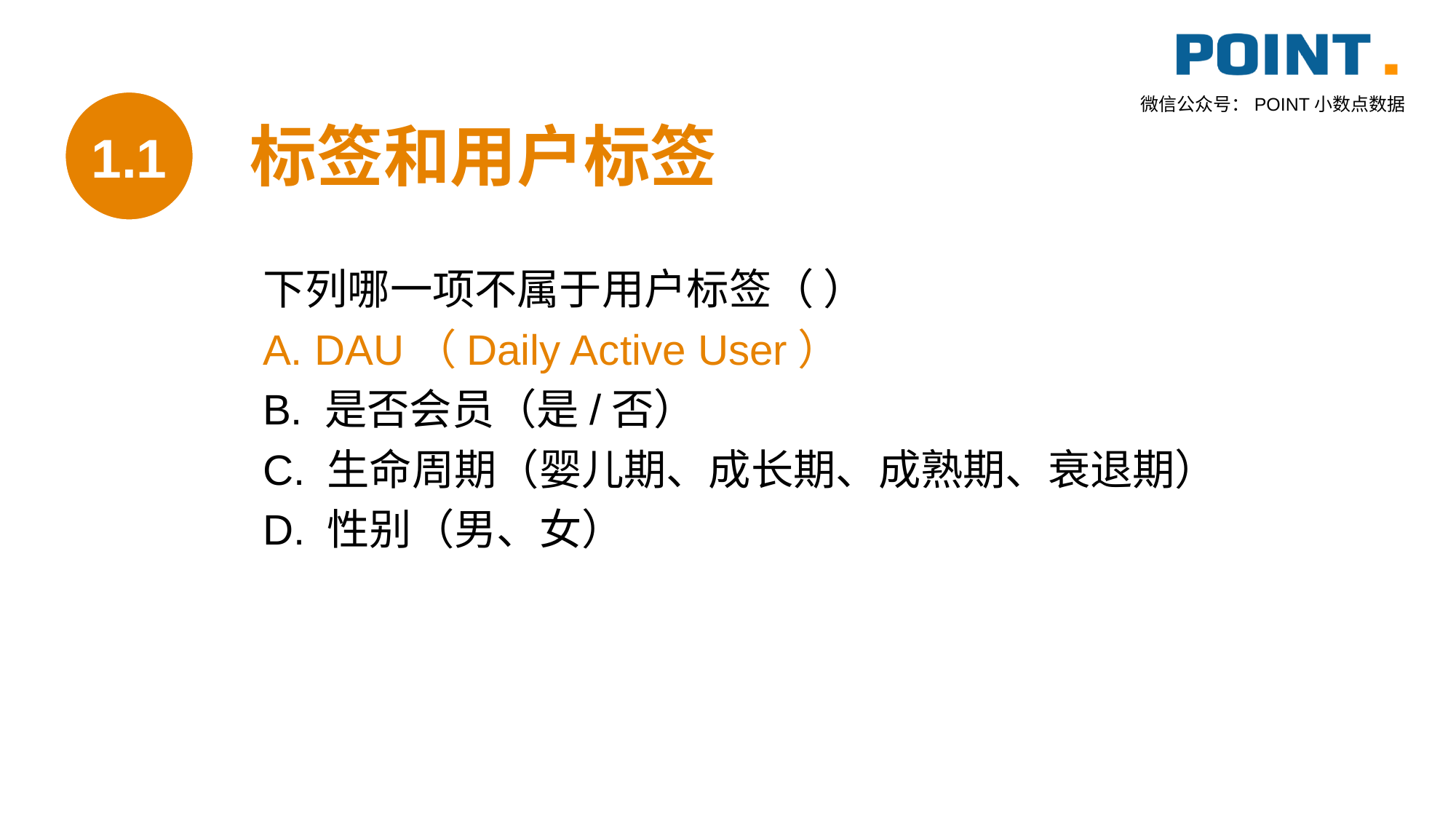

1.1
标签和用户标签
下列哪一项不属于用户标签（ ）
A. DAU（Daily Active User）
B. 是否会员（是/否）
C. 生命周期（婴儿期、成长期、成熟期、衰退期）
D. 性别（男、女）